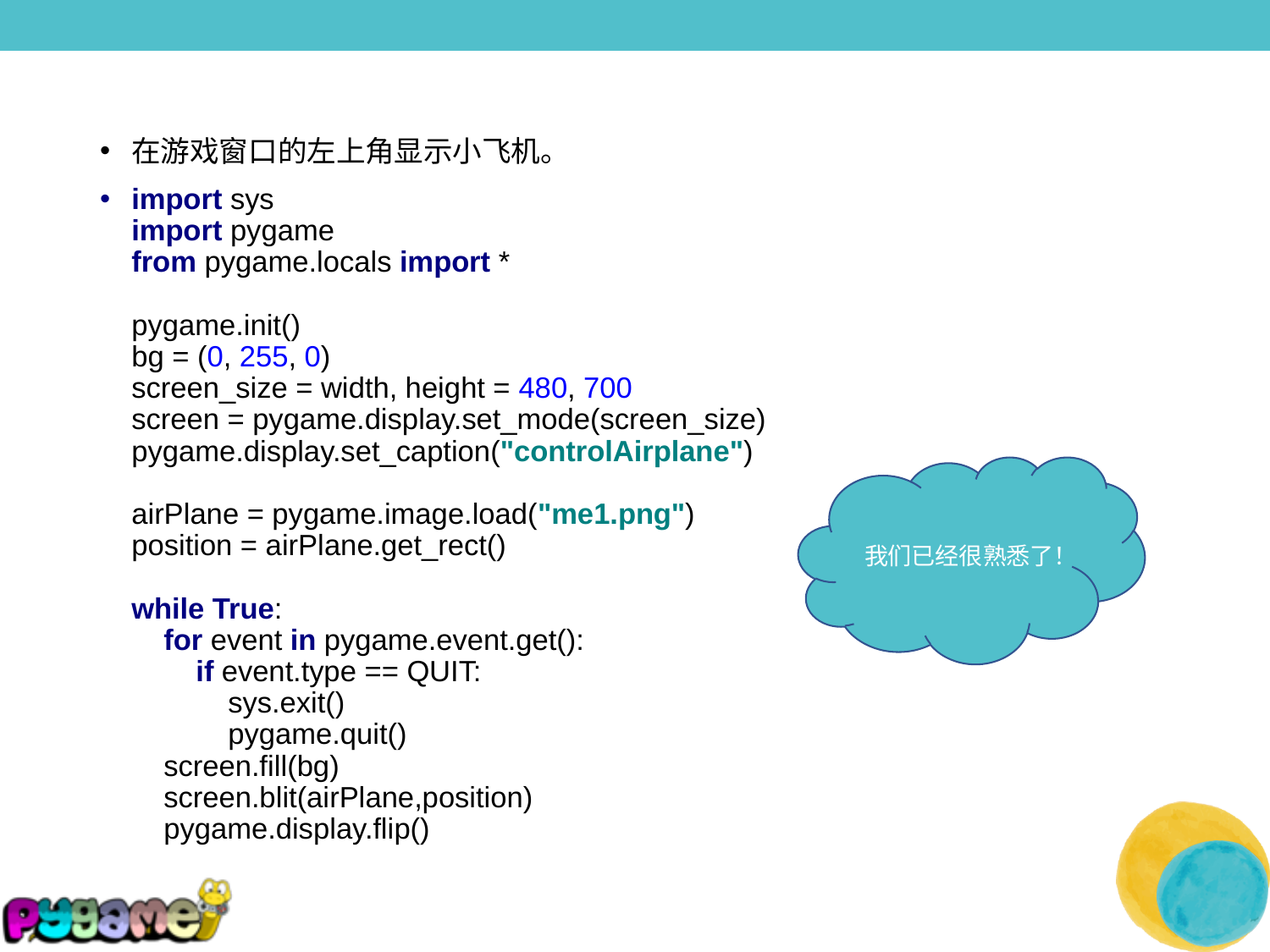

在游戏窗口的左上角显示小飞机。
import sys
import pygame
from pygame.locals import *
pygame.init()
bg = (0, 255, 0)
screen_size = width, height = 480, 700
screen = pygame.display.set_mode(screen_size)
pygame.display.set_caption("controlAirplane")
airPlane = pygame.image.load("me1.png")
position = airPlane.get_rect()
while True:
    for event in pygame.event.get():
        if event.type == QUIT:
            sys.exit()
            pygame.quit()
    screen.fill(bg)
    screen.blit(airPlane,position)
    pygame.display.flip()

我们已经很熟悉了！